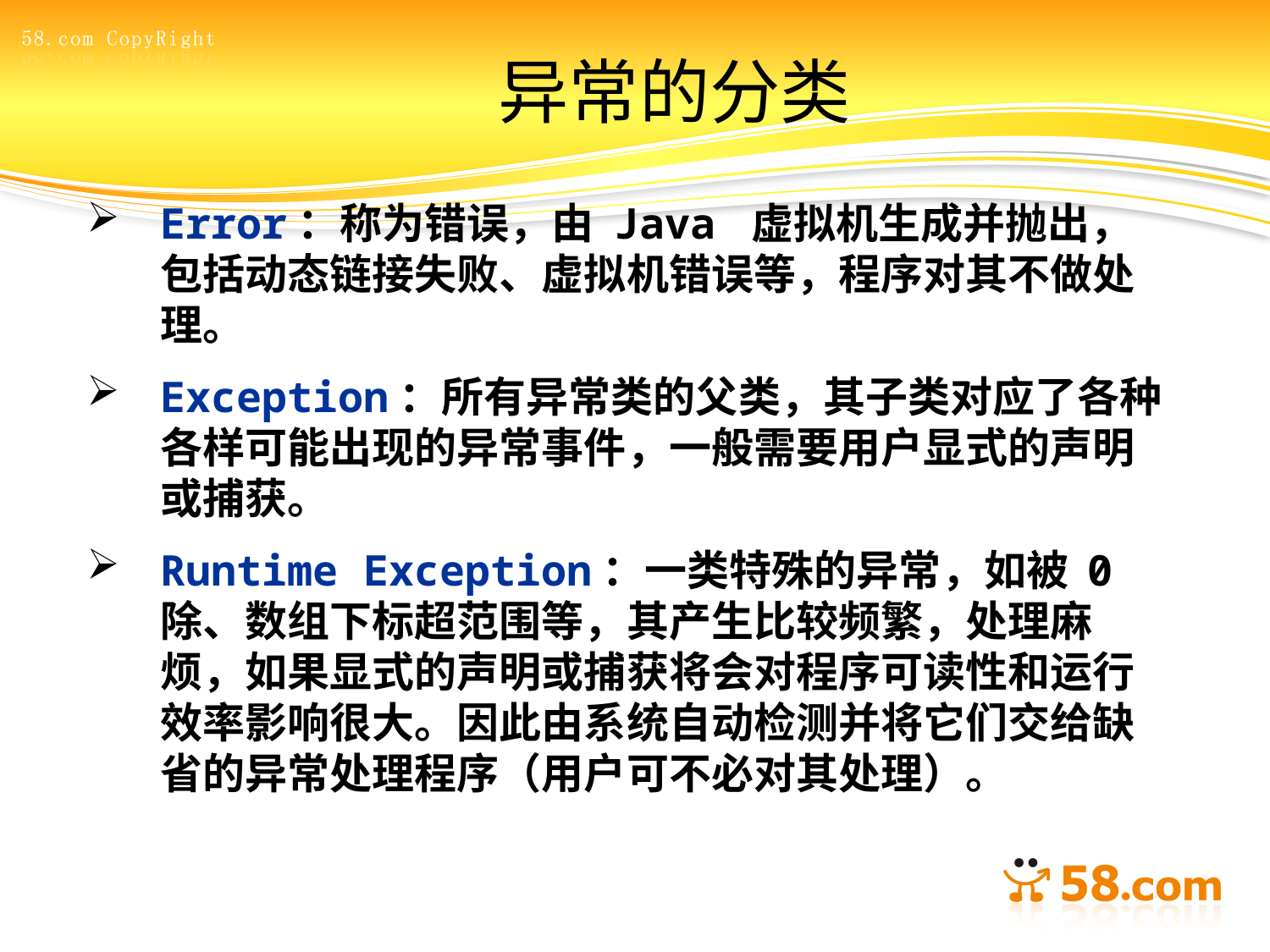

# 异常的分类
Error：称为错误，由 Java 虚拟机生成并抛出，包括动态链接失败、虚拟机错误等，程序对其不做处理。
Exception：所有异常类的父类，其子类对应了各种各样可能出现的异常事件，一般需要用户显式的声明或捕获。
Runtime Exception：一类特殊的异常，如被 0 除、数组下标超范围等，其产生比较频繁，处理麻烦，如果显式的声明或捕获将会对程序可读性和运行效率影响很大。因此由系统自动检测并将它们交给缺省的异常处理程序（用户可不必对其处理）。